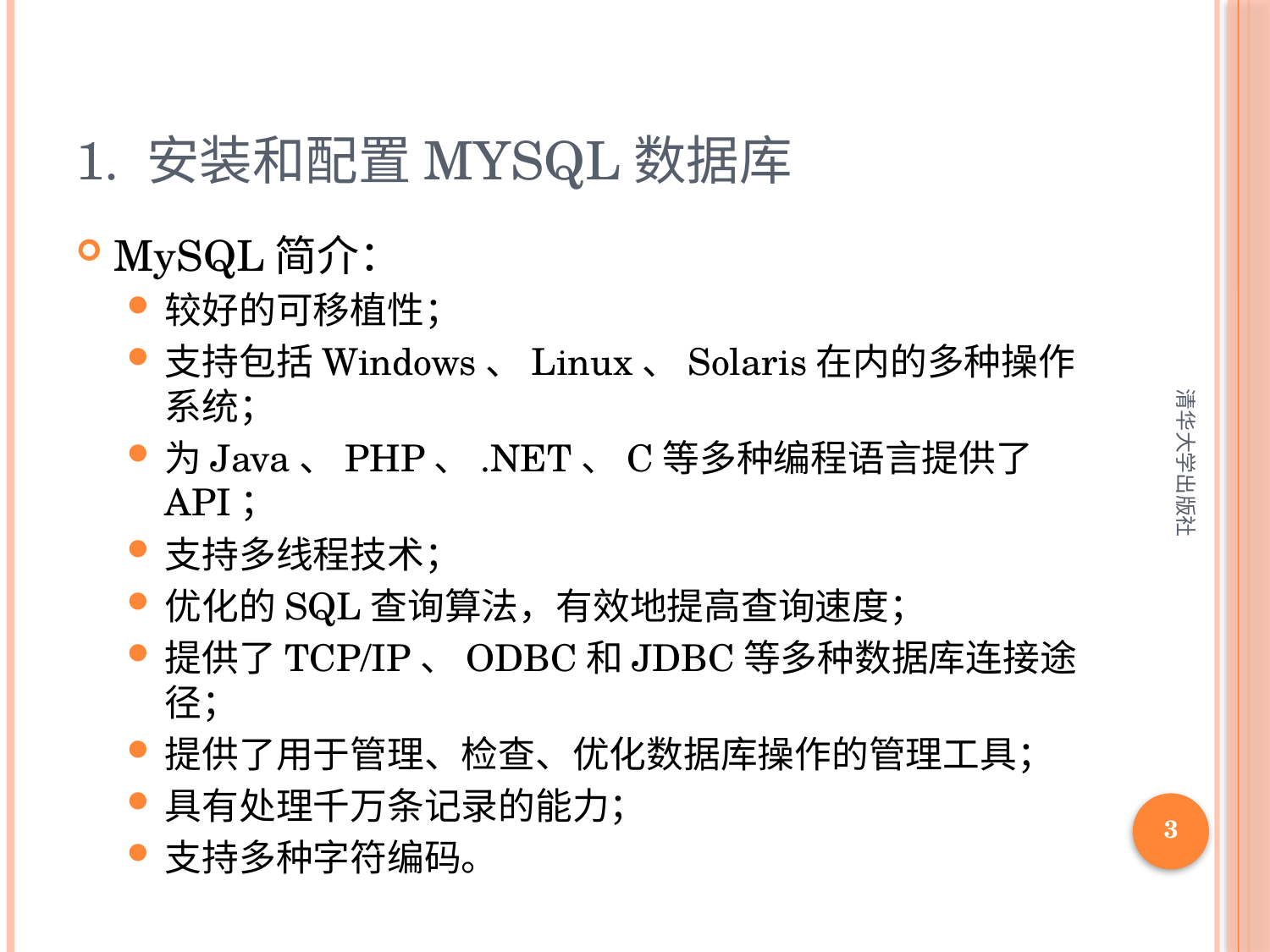

# 1. 安装和配置MySQL数据库
MySQL简介：
较好的可移植性；
支持包括Windows、Linux、Solaris在内的多种操作系统；
为Java、PHP、.NET、C等多种编程语言提供了API；
支持多线程技术；
优化的SQL查询算法，有效地提高查询速度；
提供了TCP/IP、ODBC和JDBC等多种数据库连接途径；
提供了用于管理、检查、优化数据库操作的管理工具；
具有处理千万条记录的能力；
支持多种字符编码。

清华大学出版社
3